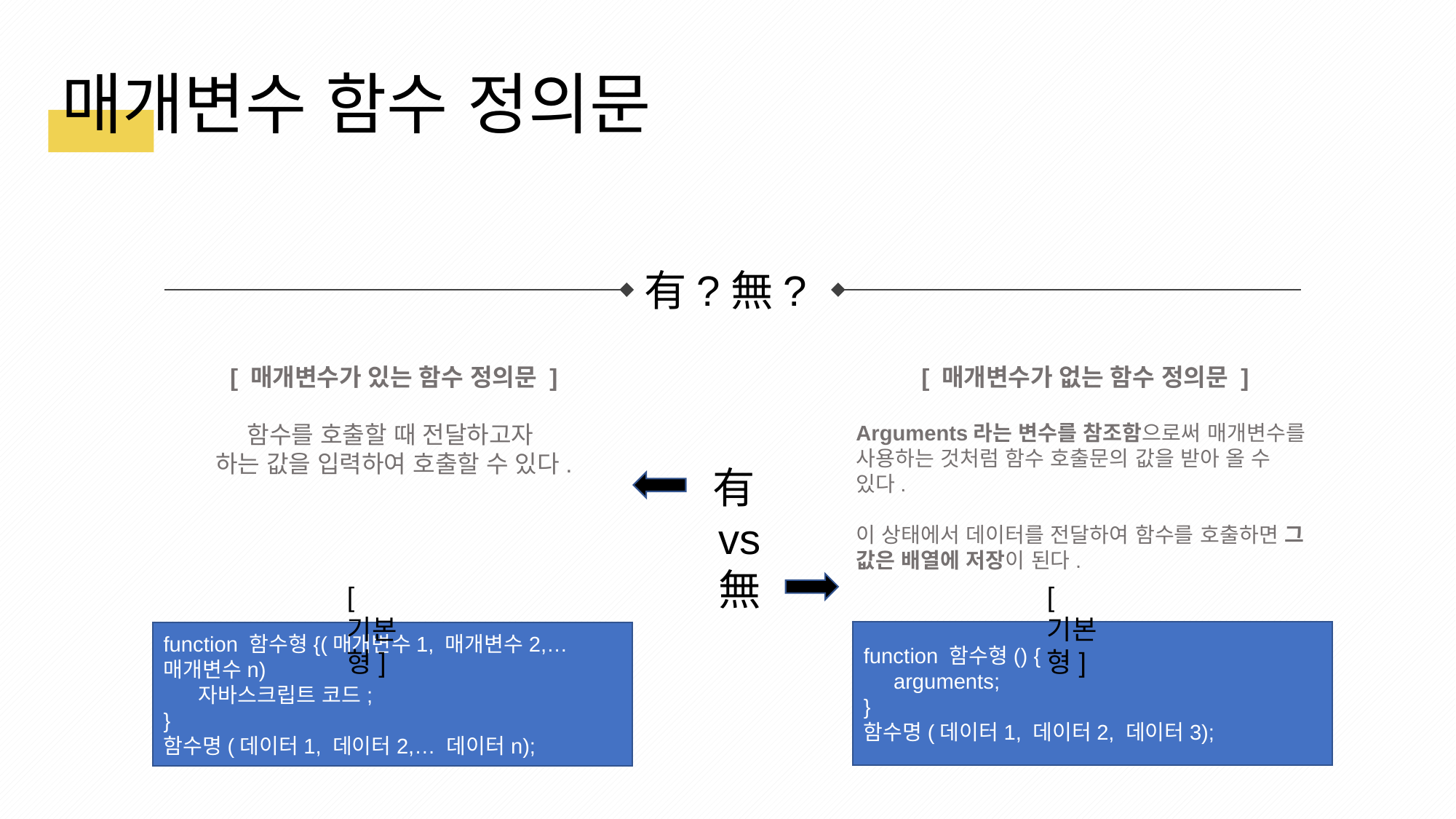

매개변수 함수 정의문

有?無?

[ 매개변수가 없는 함수 정의문 ]

Arguments라는 변수를 참조함으로써 매개변수를
사용하는 것처럼 함수 호출문의 값을 받아 올 수 있다.

이 상태에서 데이터를 전달하여 함수를 호출하면 그 값은 배열에 저장이 된다.

[ 매개변수가 있는 함수 정의문 ]

함수를 호출할 때 전달하고자
하는 값을 입력하여 호출할 수 있다.
有
vs
無

[기본형]
function 함수형() {
     arguments;
}
함수명(데이터1, 데이터2, 데이터3);
[기본형]
function 함수형{(매개변수1, 매개변수2,… 매개변수n)
     자바스크립트 코드;
}
함수명(데이터1, 데이터2,… 데이터n);